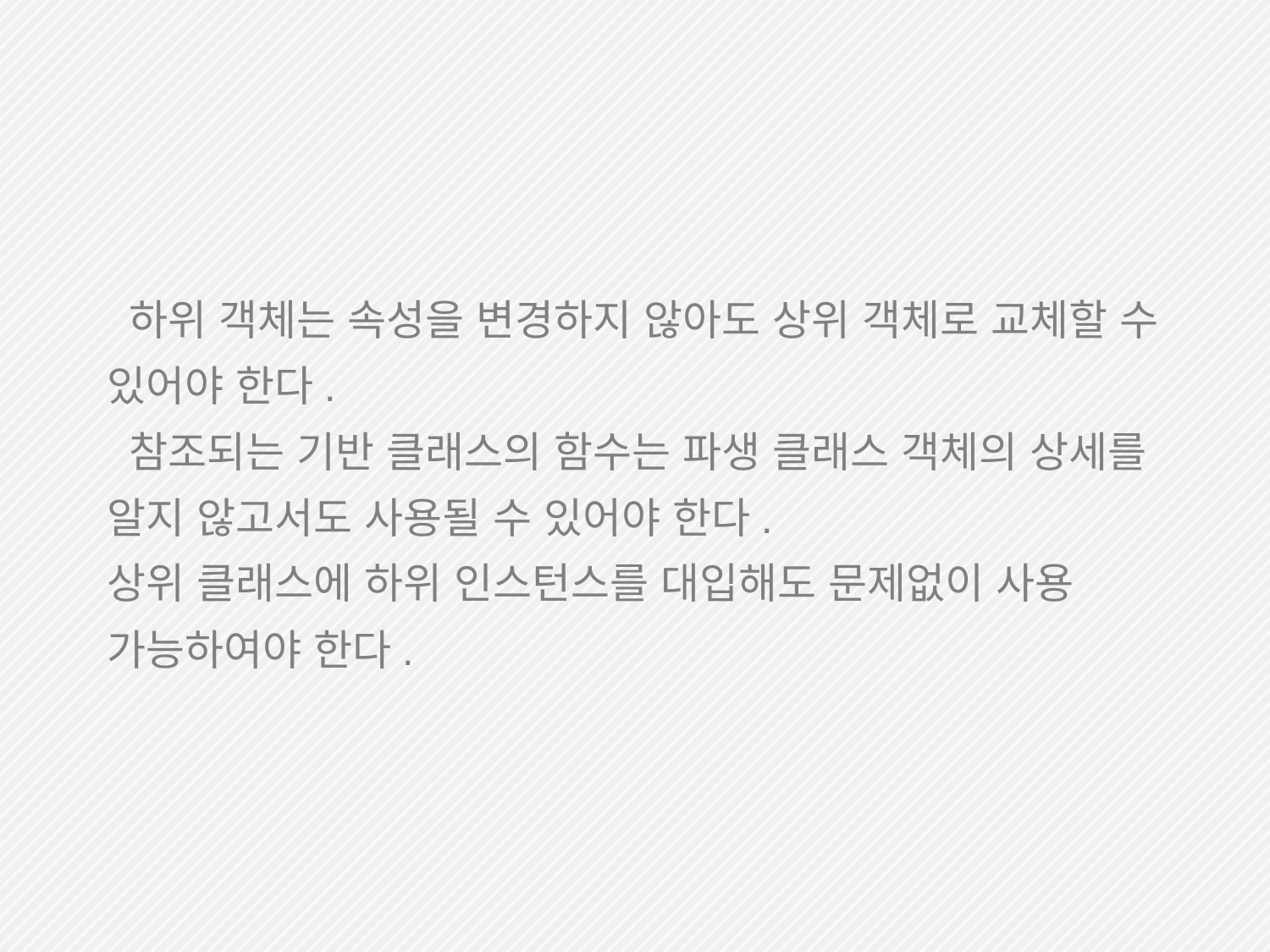

하위 객체는 속성을 변경하지 않아도 상위 객체로 교체할 수 있어야 한다.
 참조되는 기반 클래스의 함수는 파생 클래스 객체의 상세를 알지 않고서도 사용될 수 있어야 한다.
상위 클래스에 하위 인스턴스를 대입해도 문제없이 사용 가능하여야 한다.